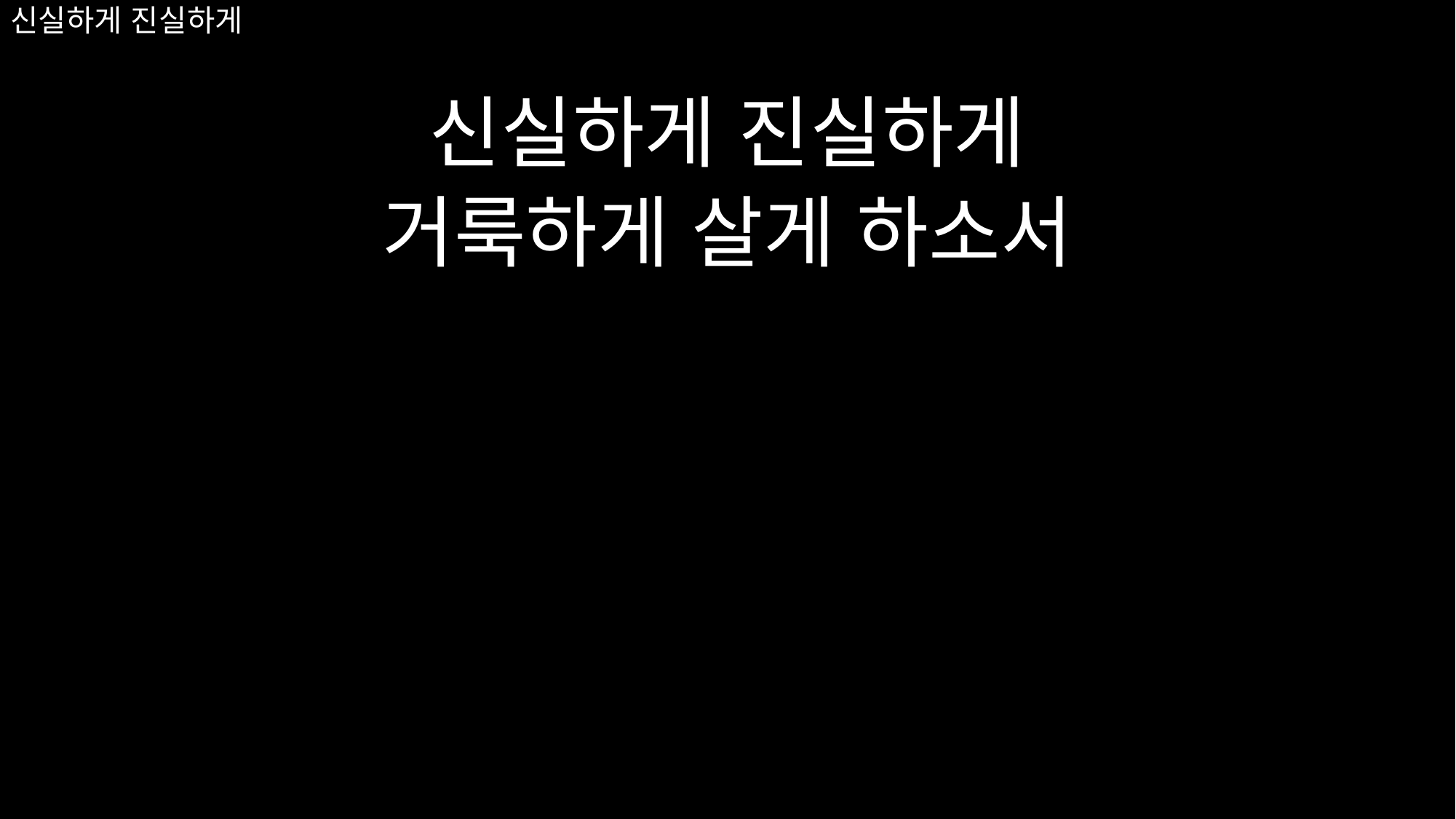

# 신실하게 진실하게
신실하게 진실하게
거룩하게 살게 하소서